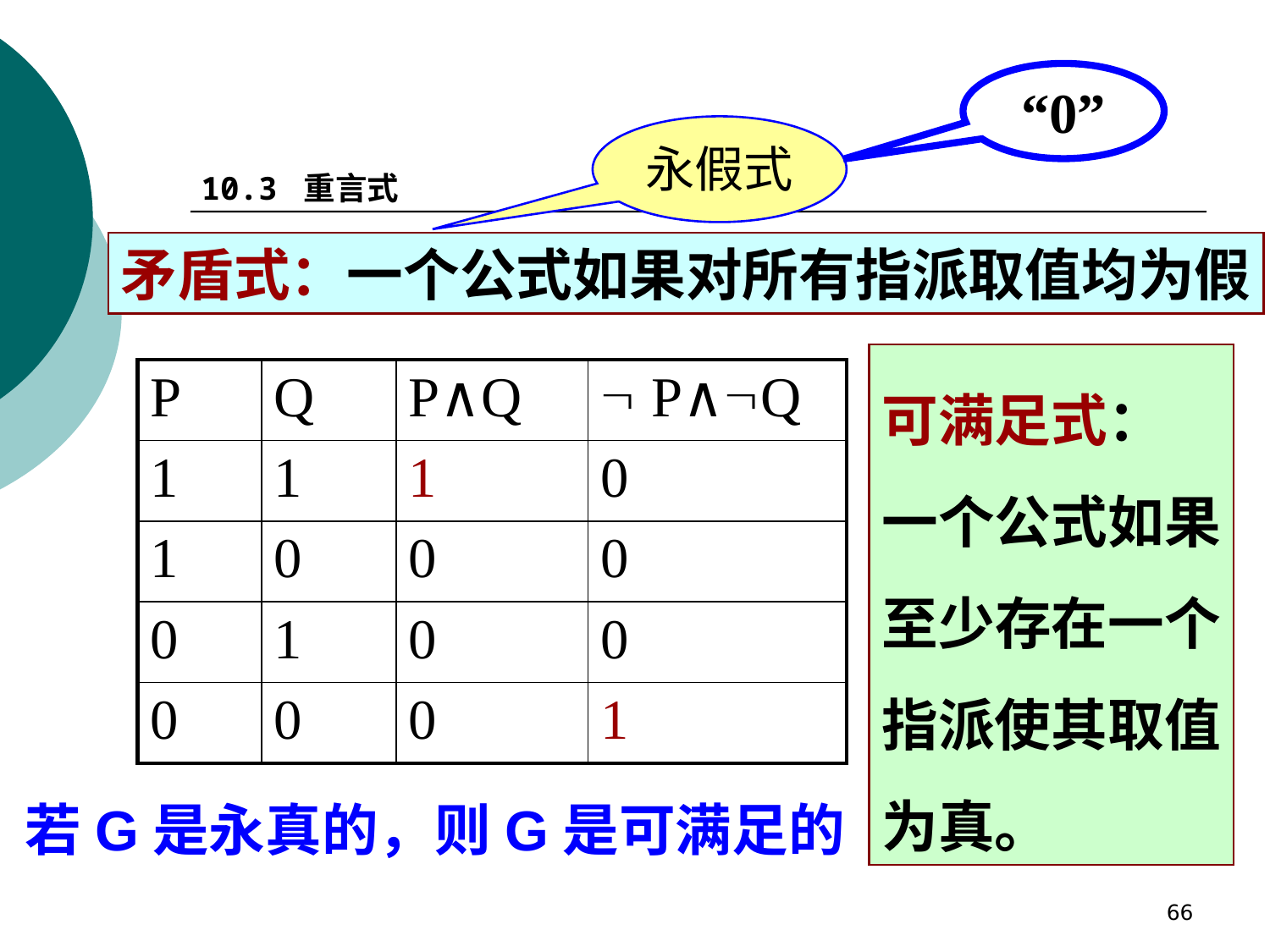

“0”
永假式
10.3 重言式
矛盾式：一个公式如果对所有指派取值均为假
可满足式：
一个公式如果
至少存在一个
指派使其取值
为真。
| P | Q | P∧Q | ¬ P∧¬Q |
| --- | --- | --- | --- |
| 1 | 1 | 1 | 0 |
| 1 | 0 | 0 | 0 |
| 0 | 1 | 0 | 0 |
| 0 | 0 | 0 | 1 |
若G是永真的，则G是可满足的
66